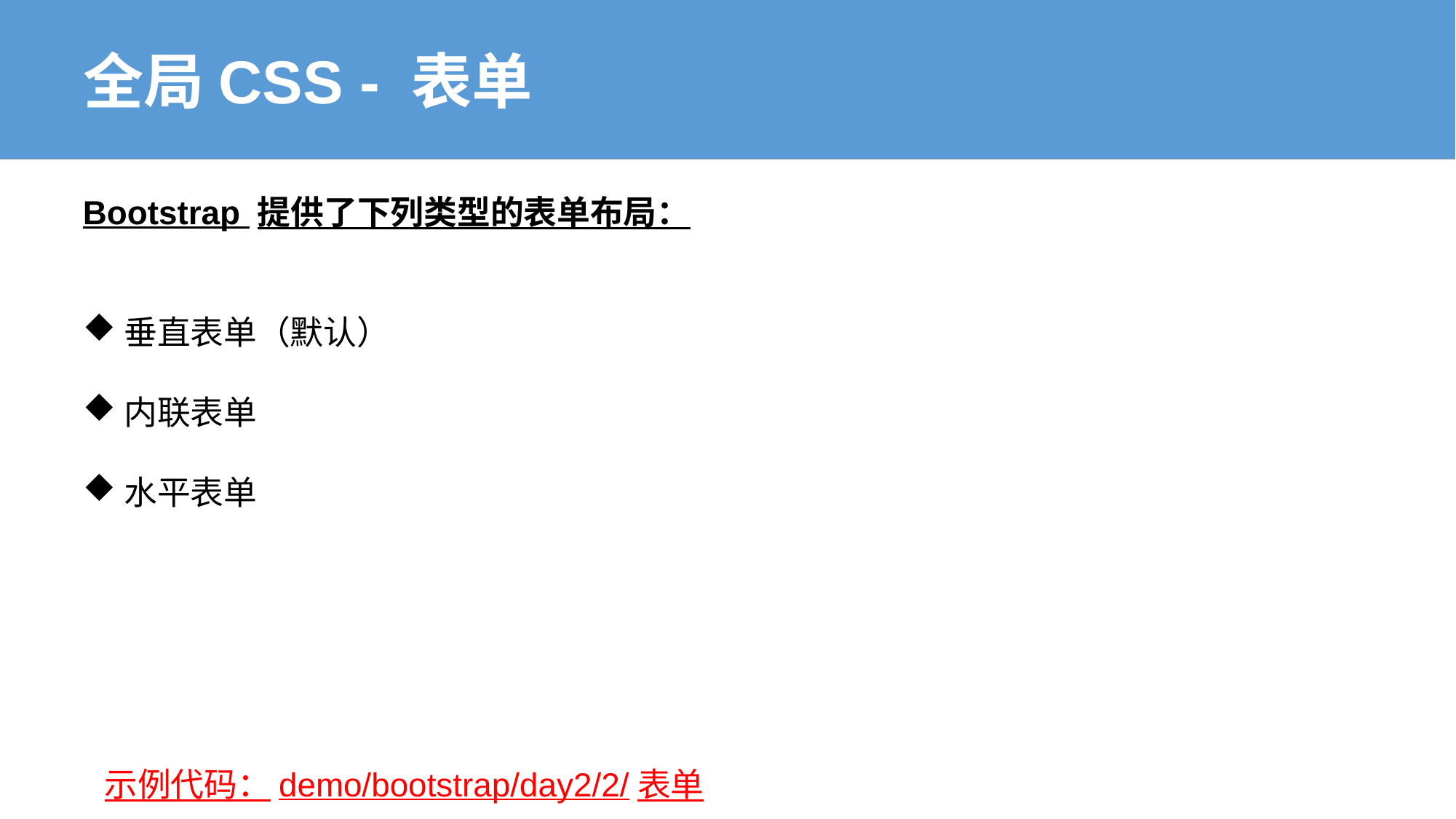

# 全局CSS - 表单
Bootstrap 提供了下列类型的表单布局：

垂直表单（默认）
内联表单
水平表单
示例代码：demo/bootstrap/day2/2/表单